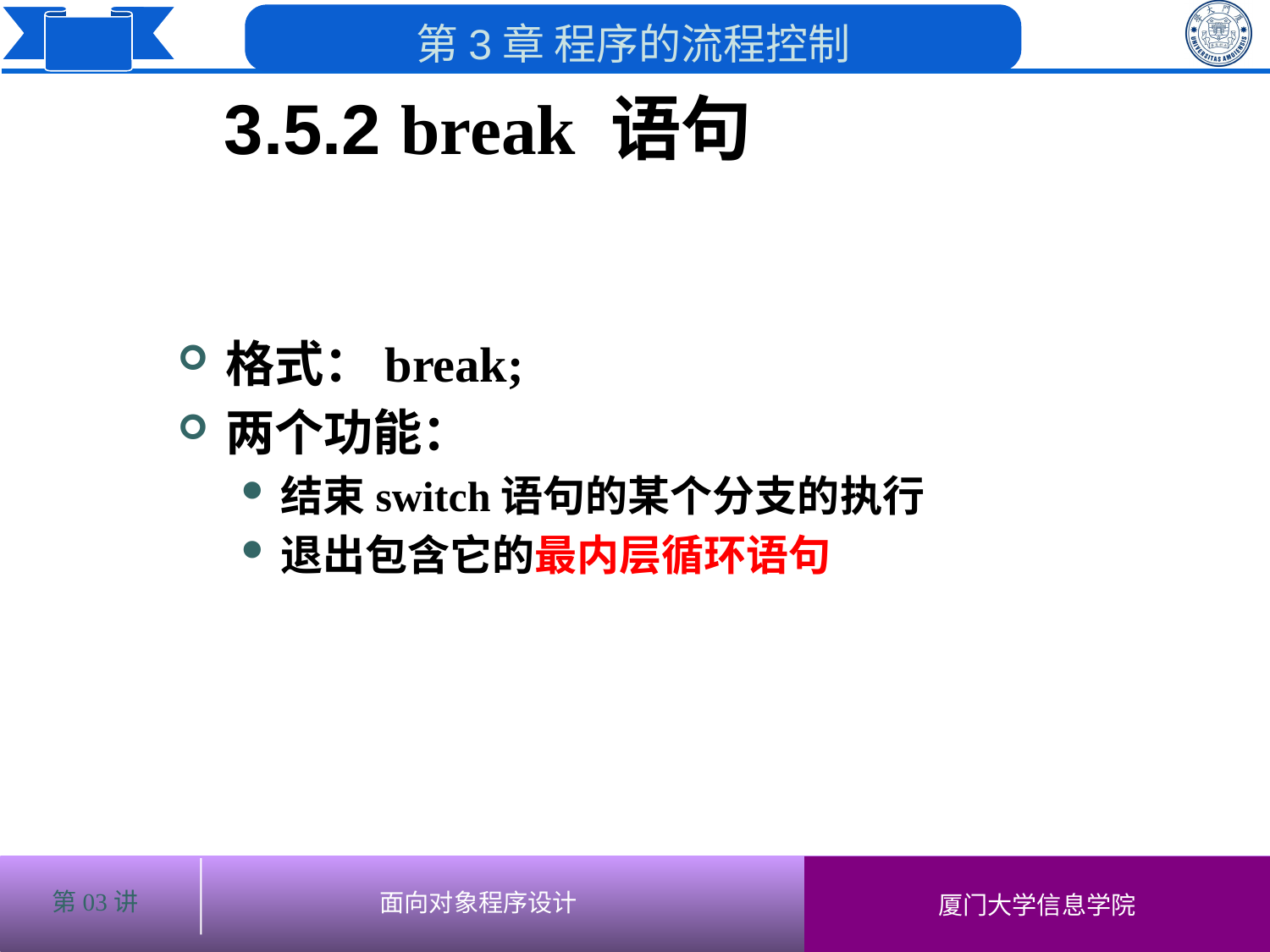

# 3.5.2 break 语句
格式：break;
两个功能：
结束switch语句的某个分支的执行
退出包含它的最内层循环语句
37